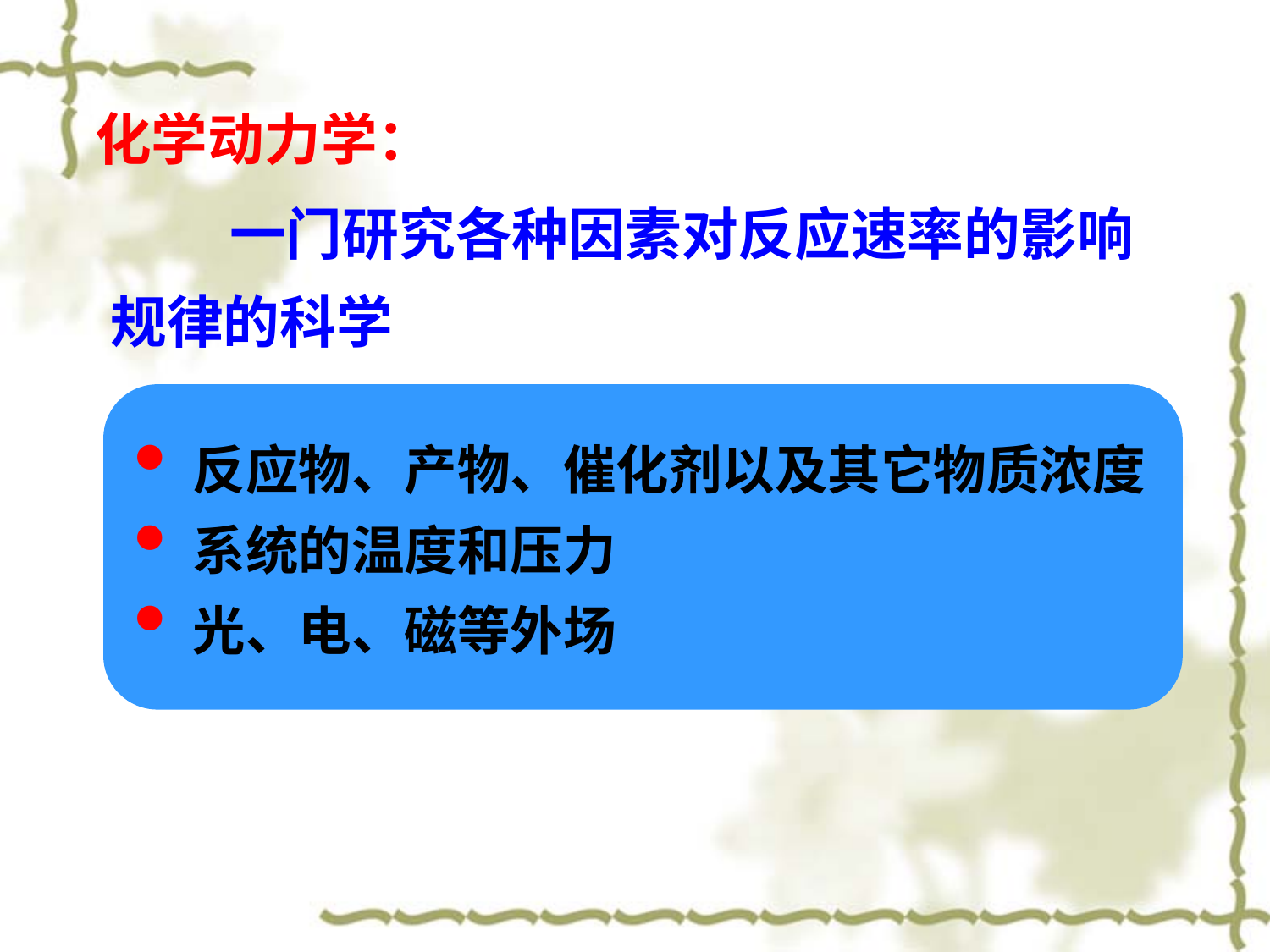

化学动力学：
一门研究各种因素对反应速率的影响规律的科学。

 反应物、产物、催化剂以及其它物质浓度
 系统的温度和压力
 光、电、磁等外场